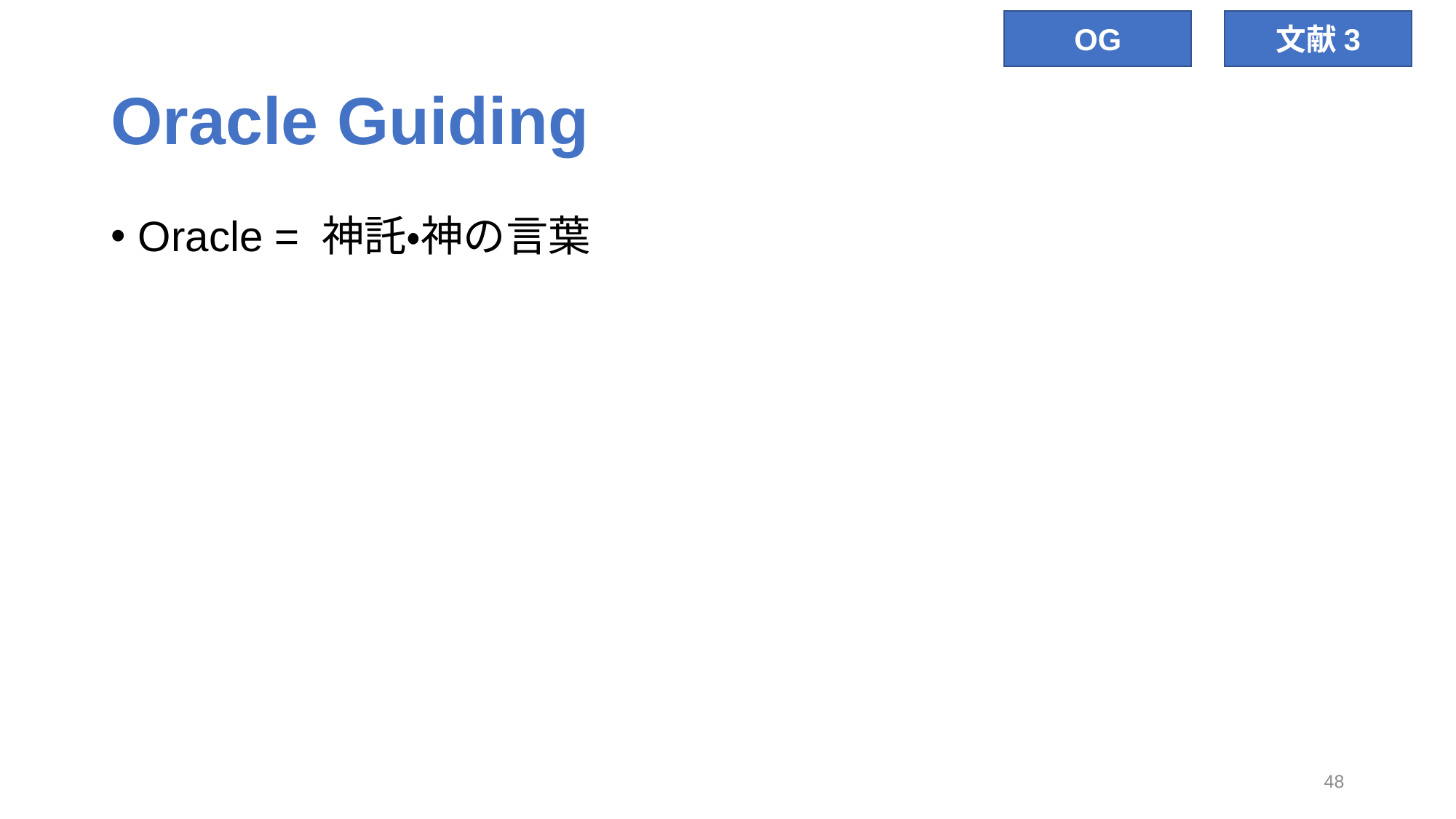

OG
文献3
# Oracle Guiding
Oracle = 神託・神の言葉
48